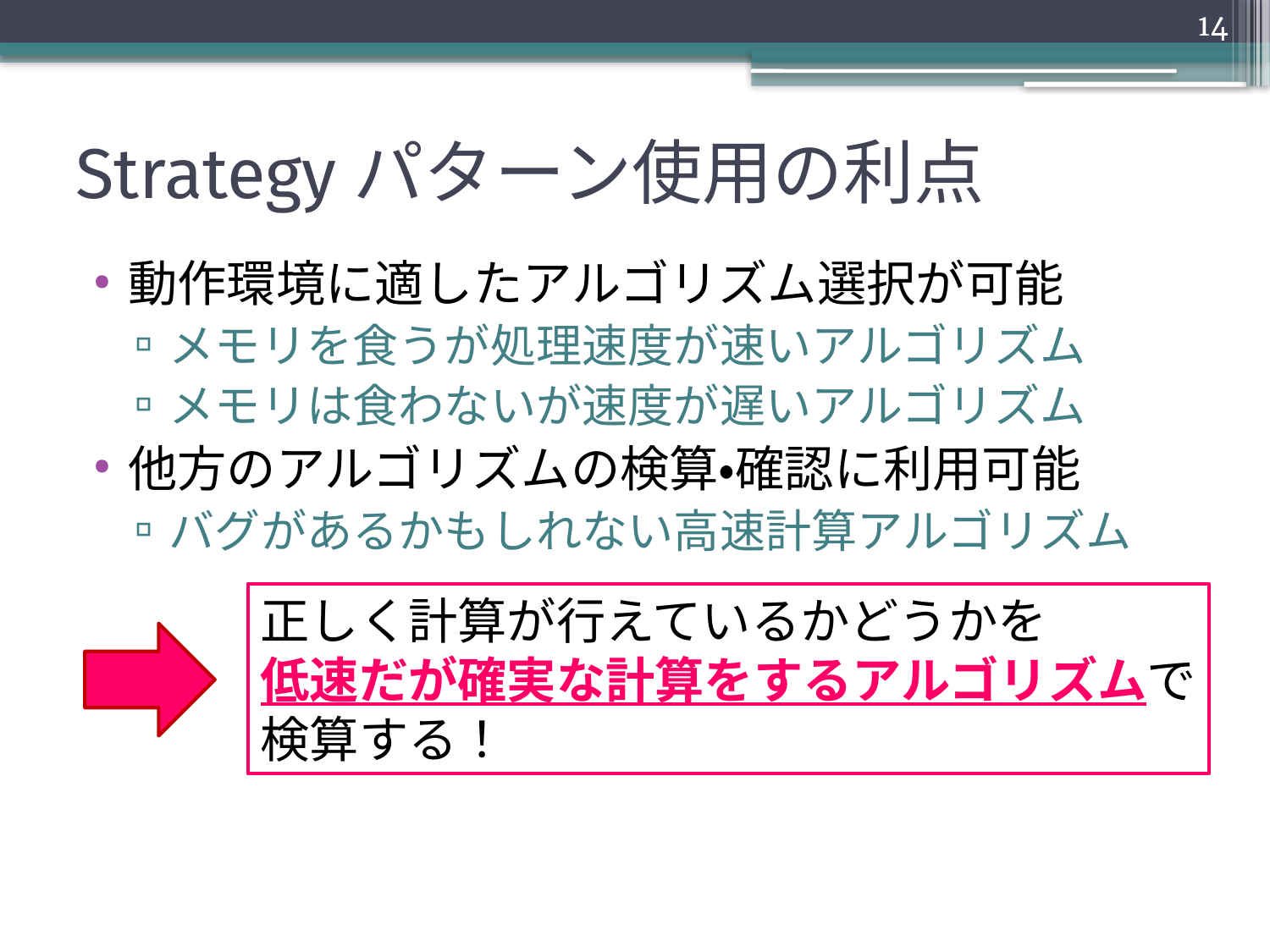

14
# Strategyパターン使用の利点
動作環境に適したアルゴリズム選択が可能
メモリを食うが処理速度が速いアルゴリズム
メモリは食わないが速度が遅いアルゴリズム
他方のアルゴリズムの検算・確認に利用可能
バグがあるかもしれない高速計算アルゴリズム
正しく計算が行えているかどうかを
低速だが確実な計算をするアルゴリズムで
検算する！